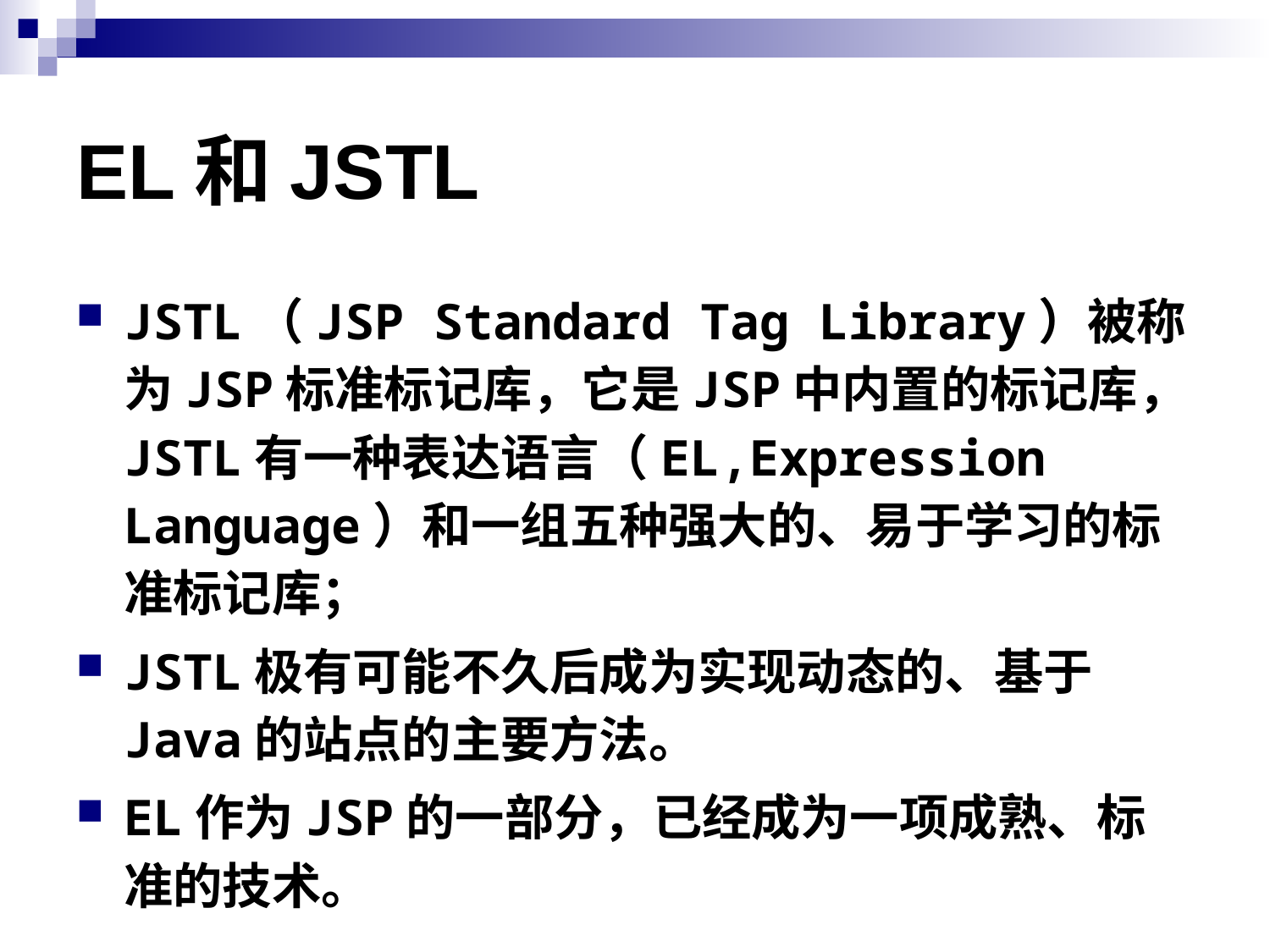

# EL和JSTL
JSTL（JSP Standard Tag Library）被称为JSP标准标记库，它是JSP中内置的标记库，JSTL有一种表达语言（EL,Expression Language）和一组五种强大的、易于学习的标准标记库；
JSTL极有可能不久后成为实现动态的、基于Java的站点的主要方法。
EL作为JSP的一部分，已经成为一项成熟、标准的技术。
1